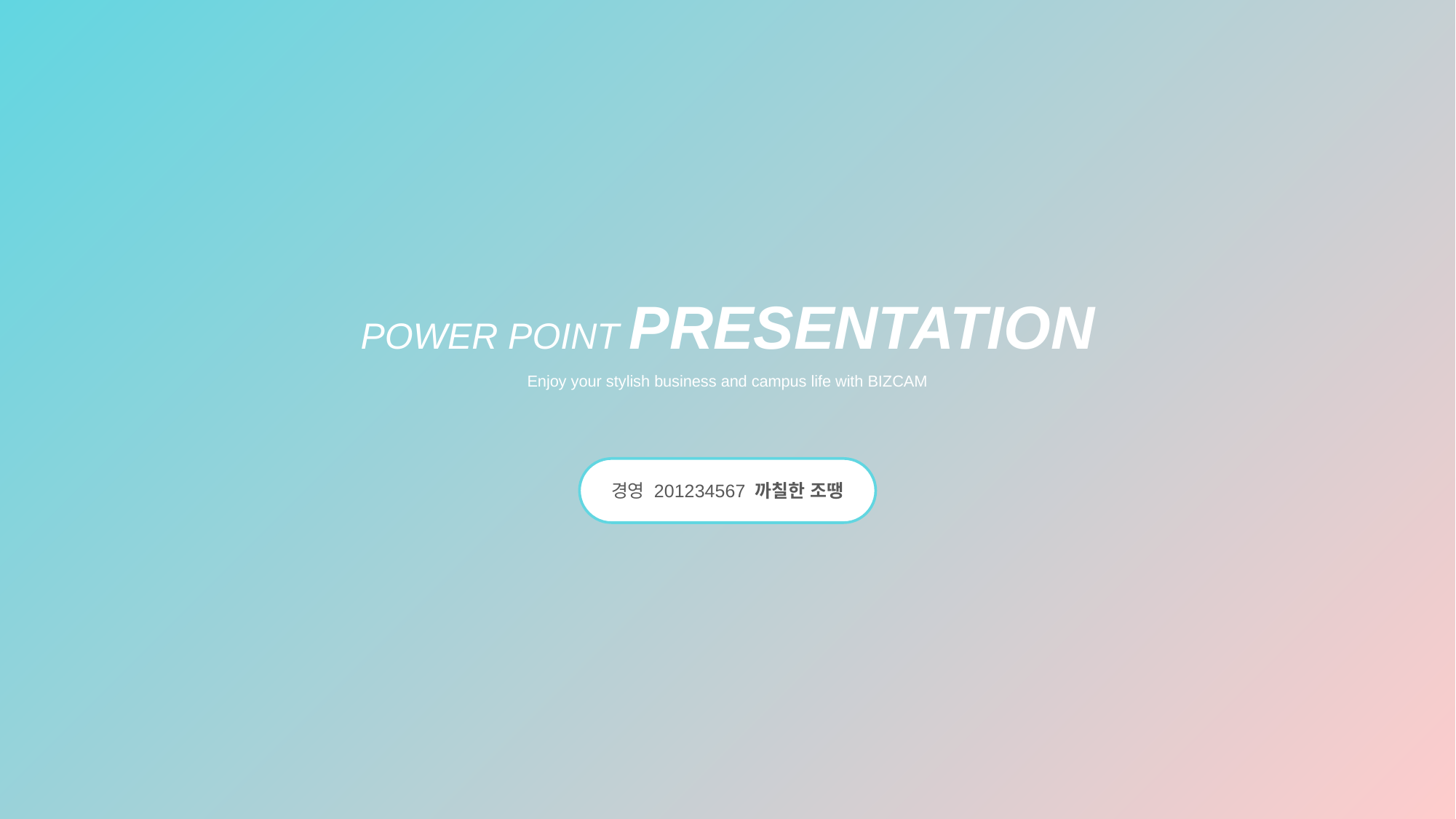

POWER POINT PRESENTATION
Enjoy your stylish business and campus life with BIZCAM
경영 201234567 까칠한 조땡